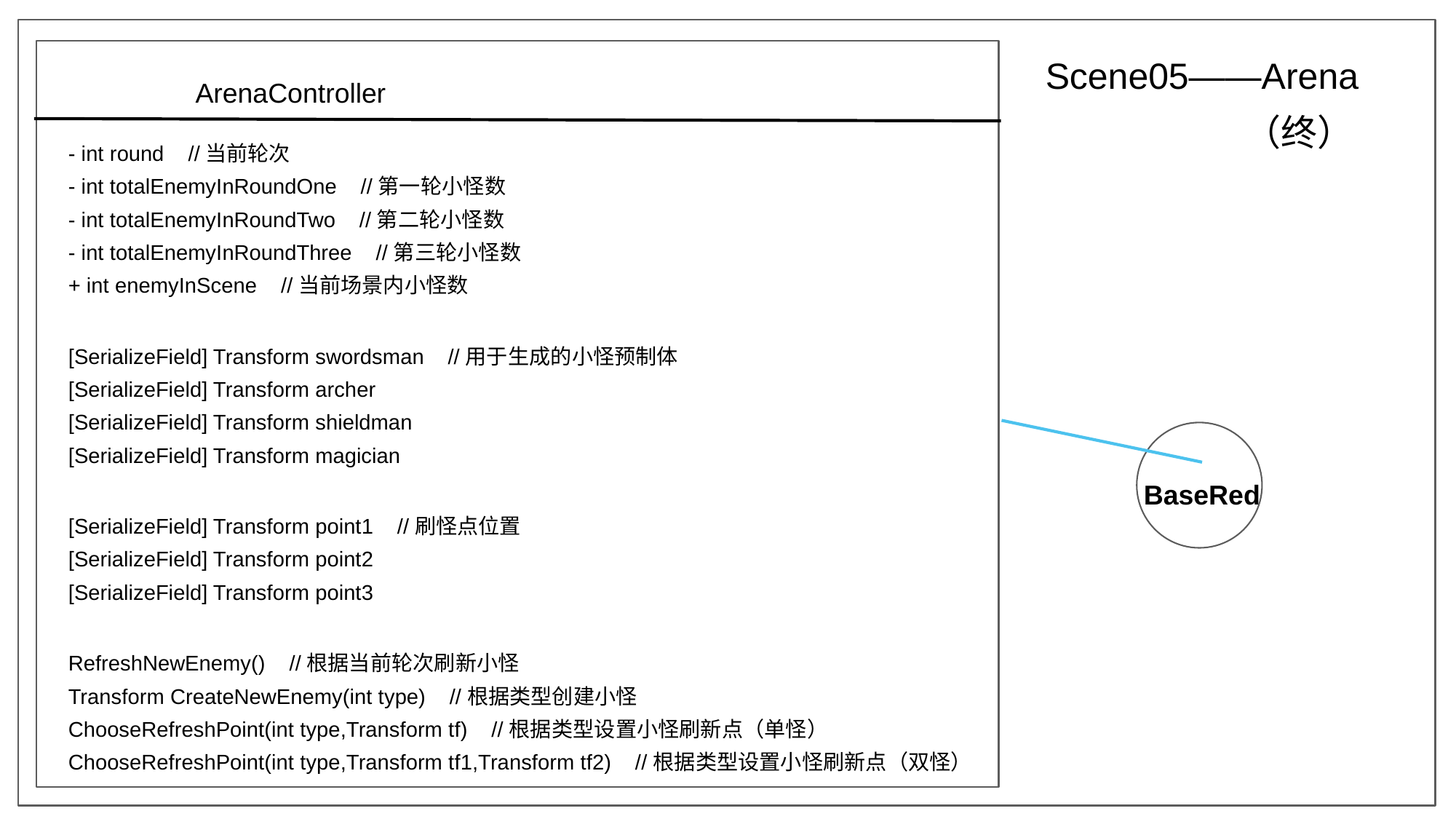

Scene05——Arena
                             （终）

ArenaController
- int round    //当前轮次
- int totalEnemyInRoundOne    //第一轮小怪数
- int totalEnemyInRoundTwo    //第二轮小怪数
- int totalEnemyInRoundThree    //第三轮小怪数
+ int enemyInScene    //当前场景内小怪数

[SerializeField] Transform swordsman    //用于生成的小怪预制体
[SerializeField] Transform archer
[SerializeField] Transform shieldman
[SerializeField] Transform magician

[SerializeField] Transform point1    //刷怪点位置
[SerializeField] Transform point2
[SerializeField] Transform point3

RefreshNewEnemy()    //根据当前轮次刷新小怪
Transform CreateNewEnemy(int type)    //根据类型创建小怪
ChooseRefreshPoint(int type,Transform tf)    //根据类型设置小怪刷新点（单怪）
ChooseRefreshPoint(int type,Transform tf1,Transform tf2)    //根据类型设置小怪刷新点（双怪）

BaseRed